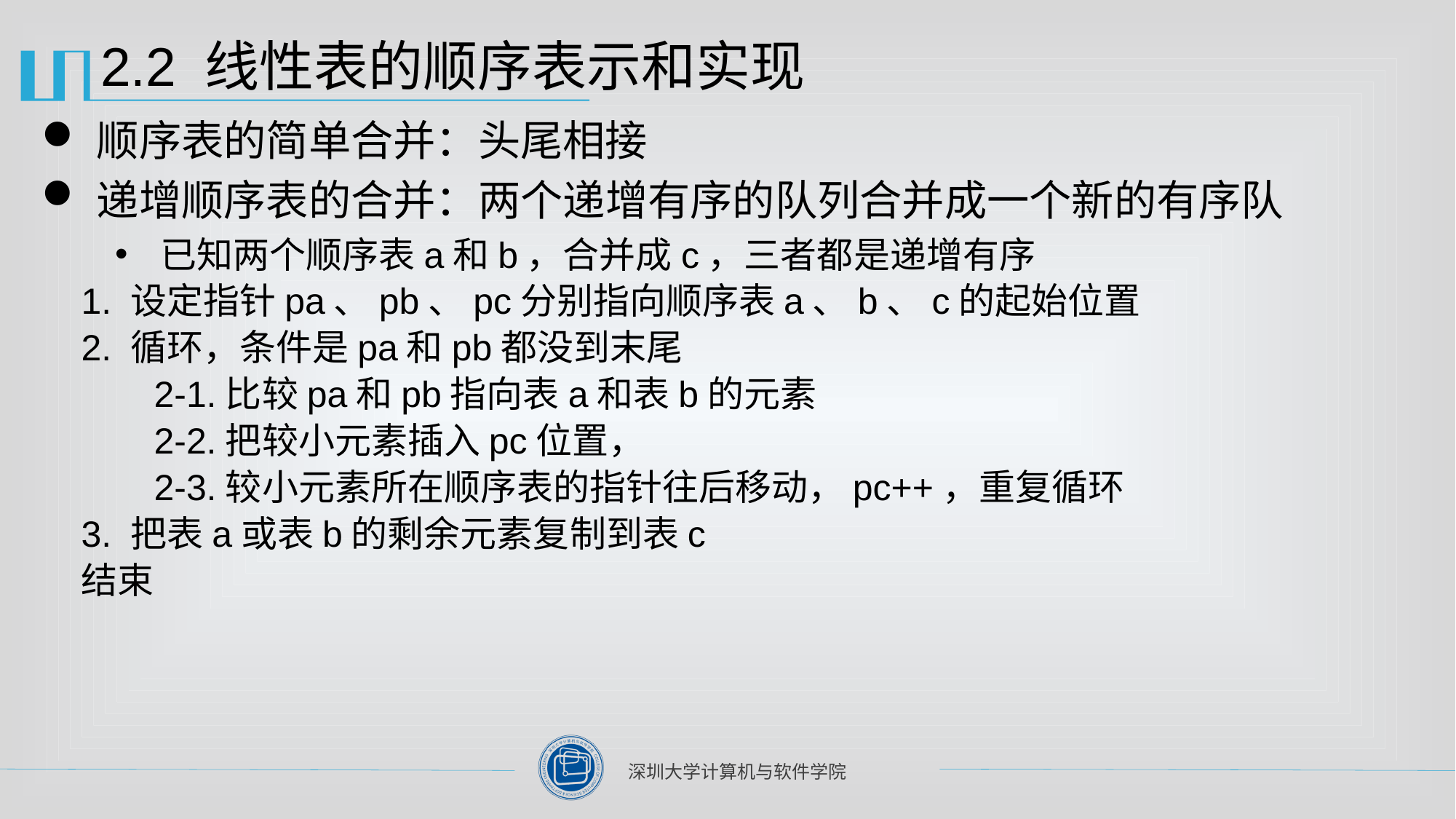

# 2.2 线性表的顺序表示和实现
顺序表的简单合并：头尾相接
递增顺序表的合并：两个递增有序的队列合并成一个新的有序队
已知两个顺序表a和b，合并成c，三者都是递增有序
1. 设定指针pa、pb、pc分别指向顺序表a、b、c的起始位置
2. 循环，条件是pa和pb都没到末尾
	2-1.比较pa和pb指向表a和表b的元素
	2-2.把较小元素插入pc位置，
	2-3.较小元素所在顺序表的指针往后移动，pc++，重复循环
3. 把表a或表b的剩余元素复制到表c
结束

22